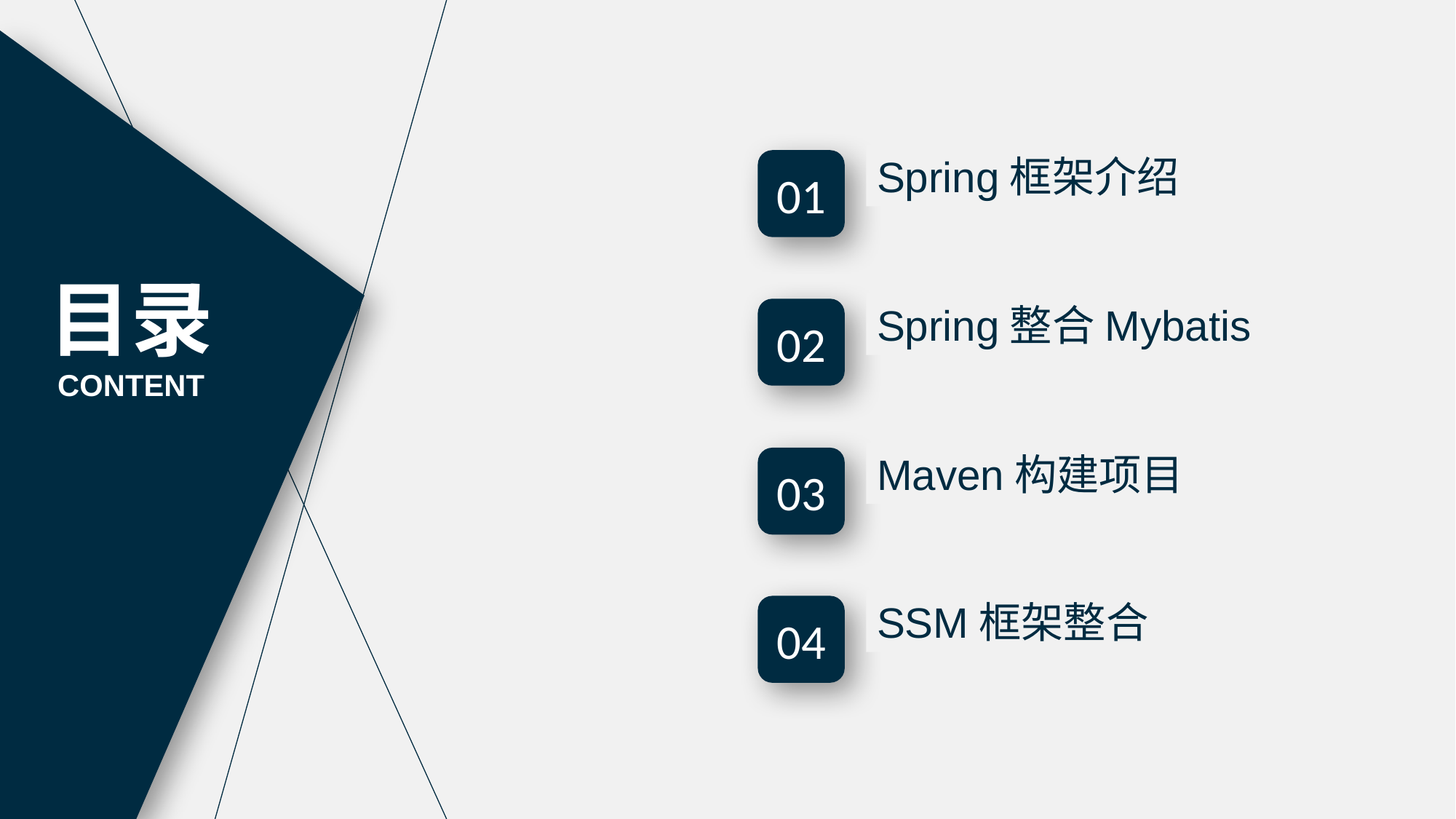

Spring框架介绍

01
目录
CONTENT
Spring整合Mybatis

02
Maven构建项目

03
SSM框架整合

04